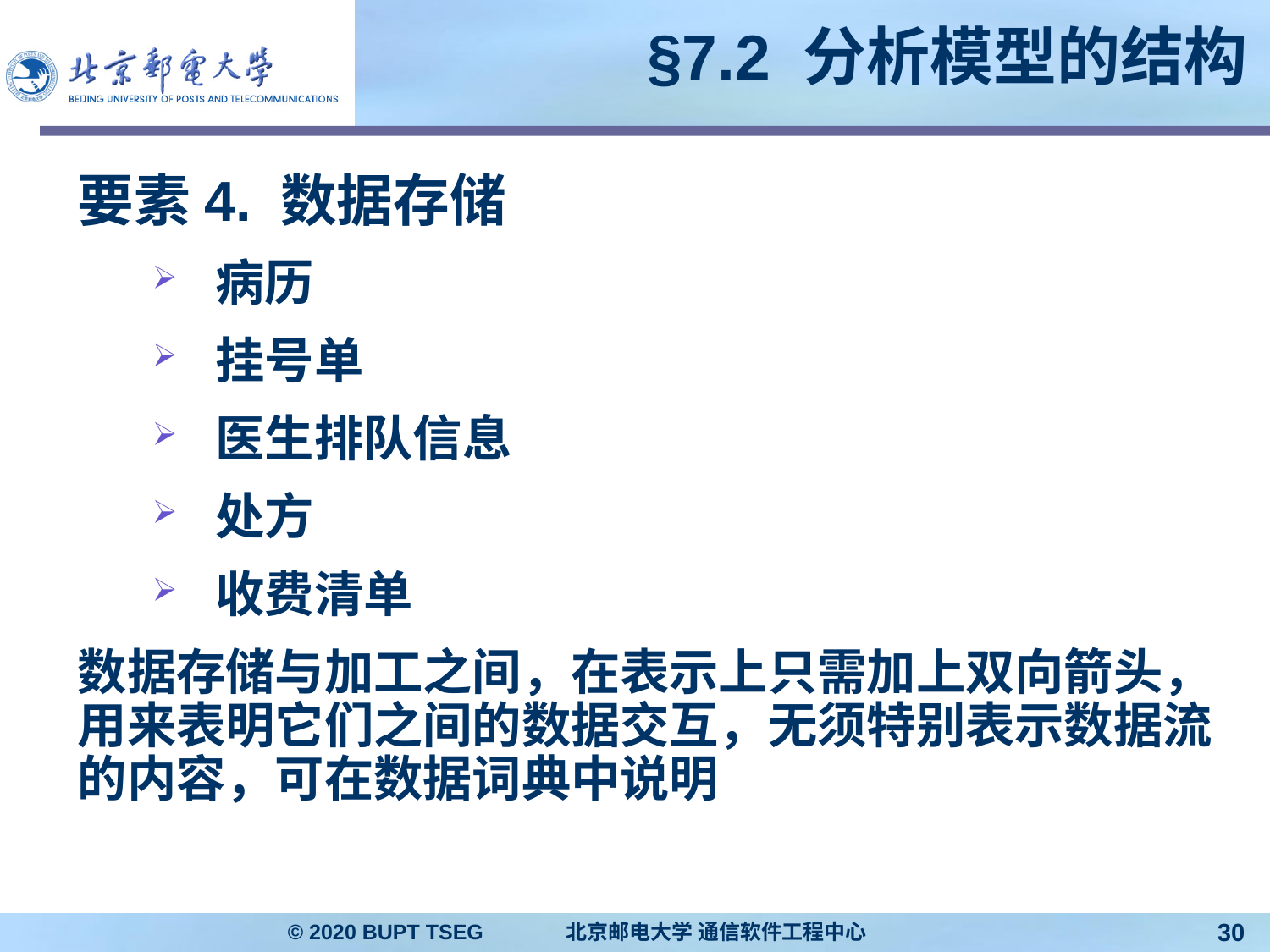

# §7.2 分析模型的结构
要素4. 数据存储
病历
挂号单
医生排队信息
处方
收费清单
数据存储与加工之间，在表示上只需加上双向箭头，用来表明它们之间的数据交互，无须特别表示数据流的内容，可在数据词典中说明
© 2020 BUPT TSEG             北京邮电大学 通信软件工程中心